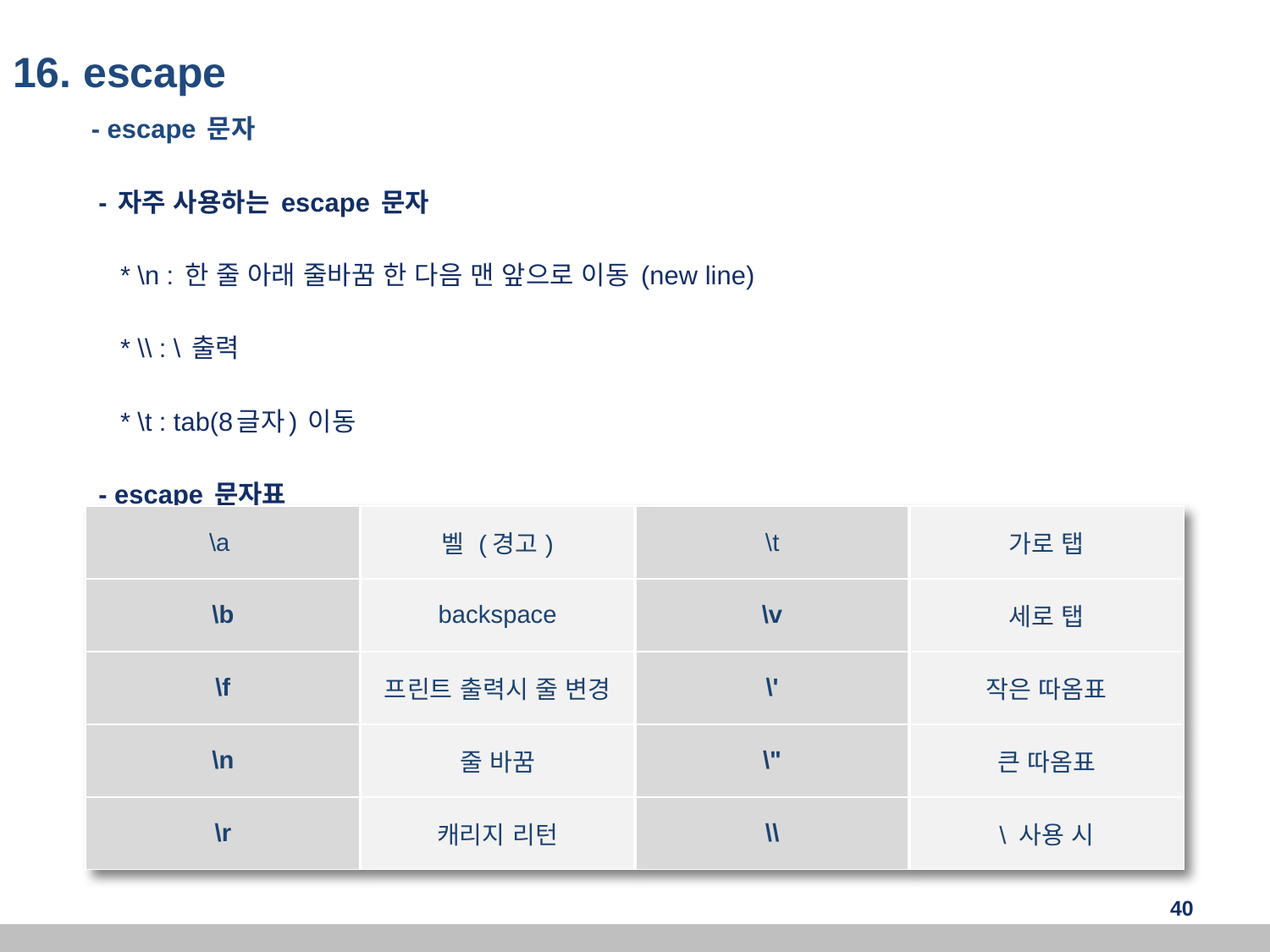

16. escape
  - escape 문자

   - 자주 사용하는 escape 문자

	* \n : 한 줄 아래 줄바꿈 한 다음 맨 앞으로 이동 (new line)

	* \\ : \ 출력

	* \t : tab(8글자) 이동

   - escape 문자표

| \a | 벨 (경고) | \t | 가로 탭 |
| --- | --- | --- | --- |
| \b | backspace | \v | 세로 탭 |
| \f | 프린트 출력시 줄 변경 | \' | 작은 따옴표 |
| \n | 줄 바꿈 | \" | 큰 따옴표 |
| \r | 캐리지 리턴 | \\ | \ 사용 시 |
40